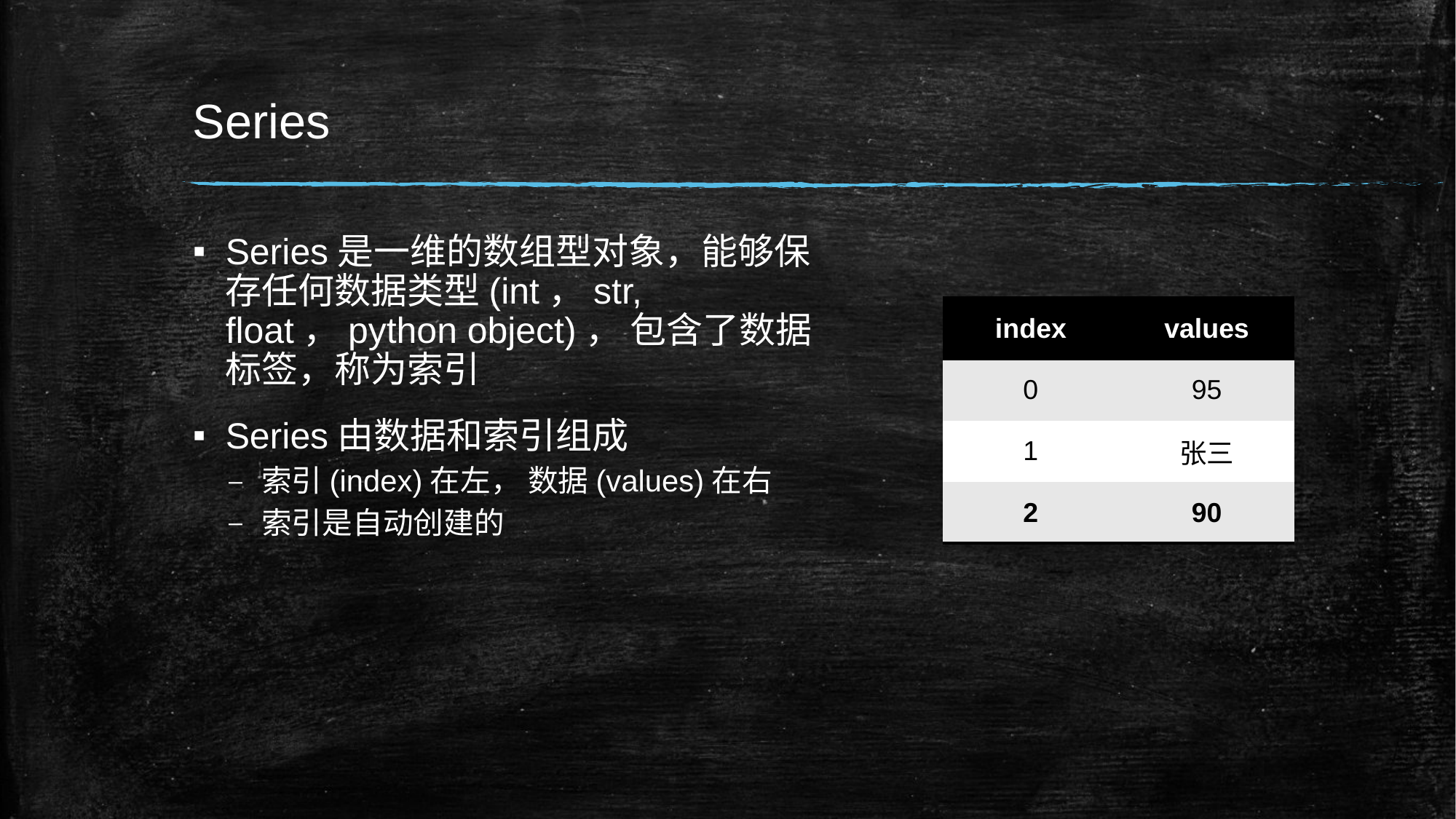

# Series
Series是一维的数组型对象，能够保存任何数据类型(int，str, float，python object)， 包含了数据标签，称为索引
Series由数据和索引组成
索引(index)在左， 数据(values)在右
索引是自动创建的
| index | values |
| --- | --- |
| 0 | 95 |
| 1 | 张三 |
| 2 | 90 |